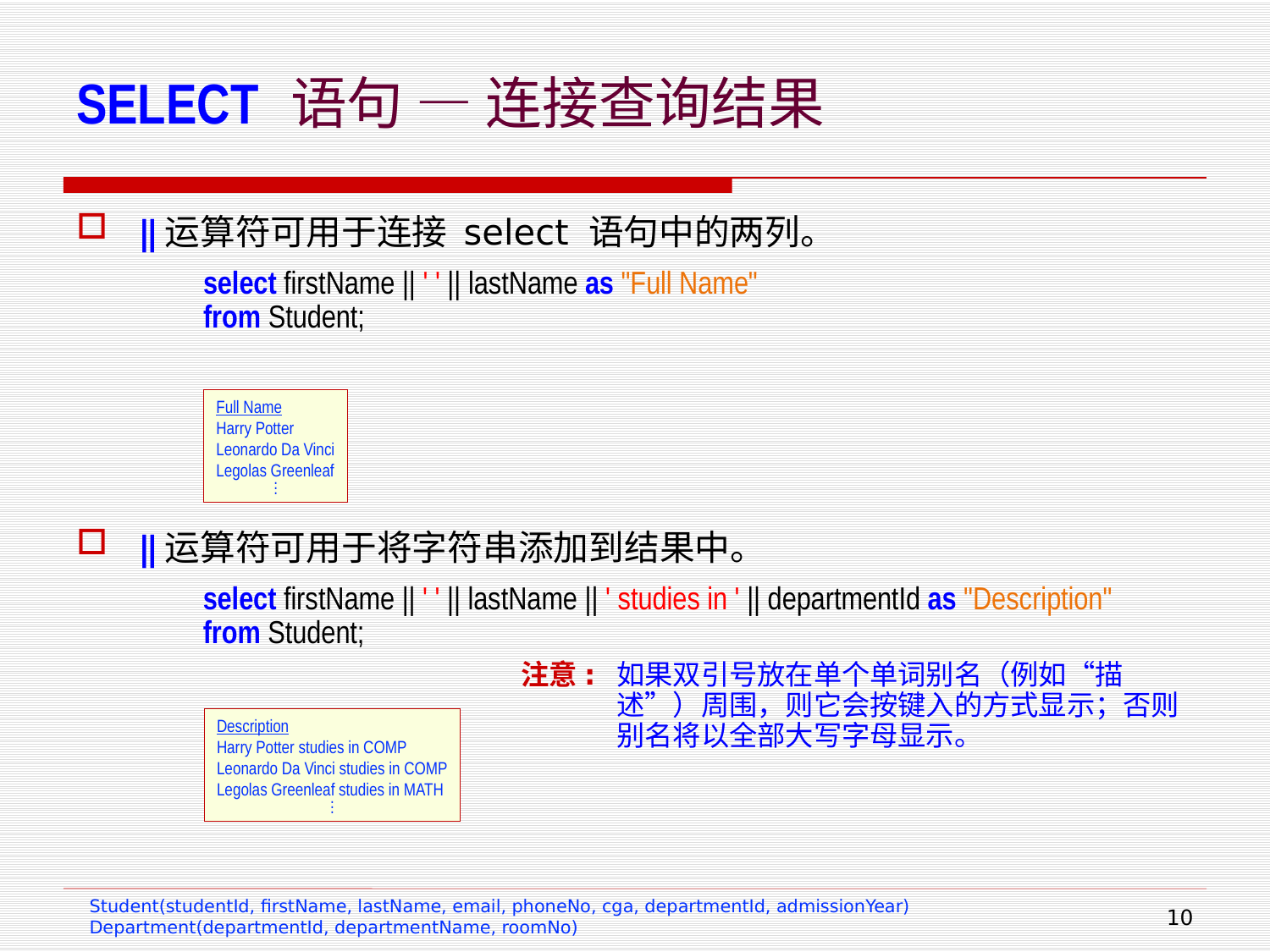

# SELECT 语句 — 连接查询结果
||运算符可用于连接 select 语句中的两列。
select firstName || ' ' || lastName as "Full Name"
from Student;
||运算符可用于将字符串添加到结果中。
select firstName || ' ' || lastName || ' studies in ' || departmentId as "Description"
from Student;
注意:	如果双引号放在单个单词别名（例如“描述”）周围，则它会按键入的方式显示；否则别名将以全部大写字母显示。
Full Name
Harry Potter
Leonardo Da Vinci
Legolas Greenleaf
.
.
.
Description
Harry Potter studies in COMP
Leonardo Da Vinci studies in COMP
Legolas Greenleaf studies in MATH
.
.
.
Student(studentId, firstName, lastName, email, phoneNo, cga, departmentId, admissionYear)
Department(departmentId, departmentName, roomNo)
10